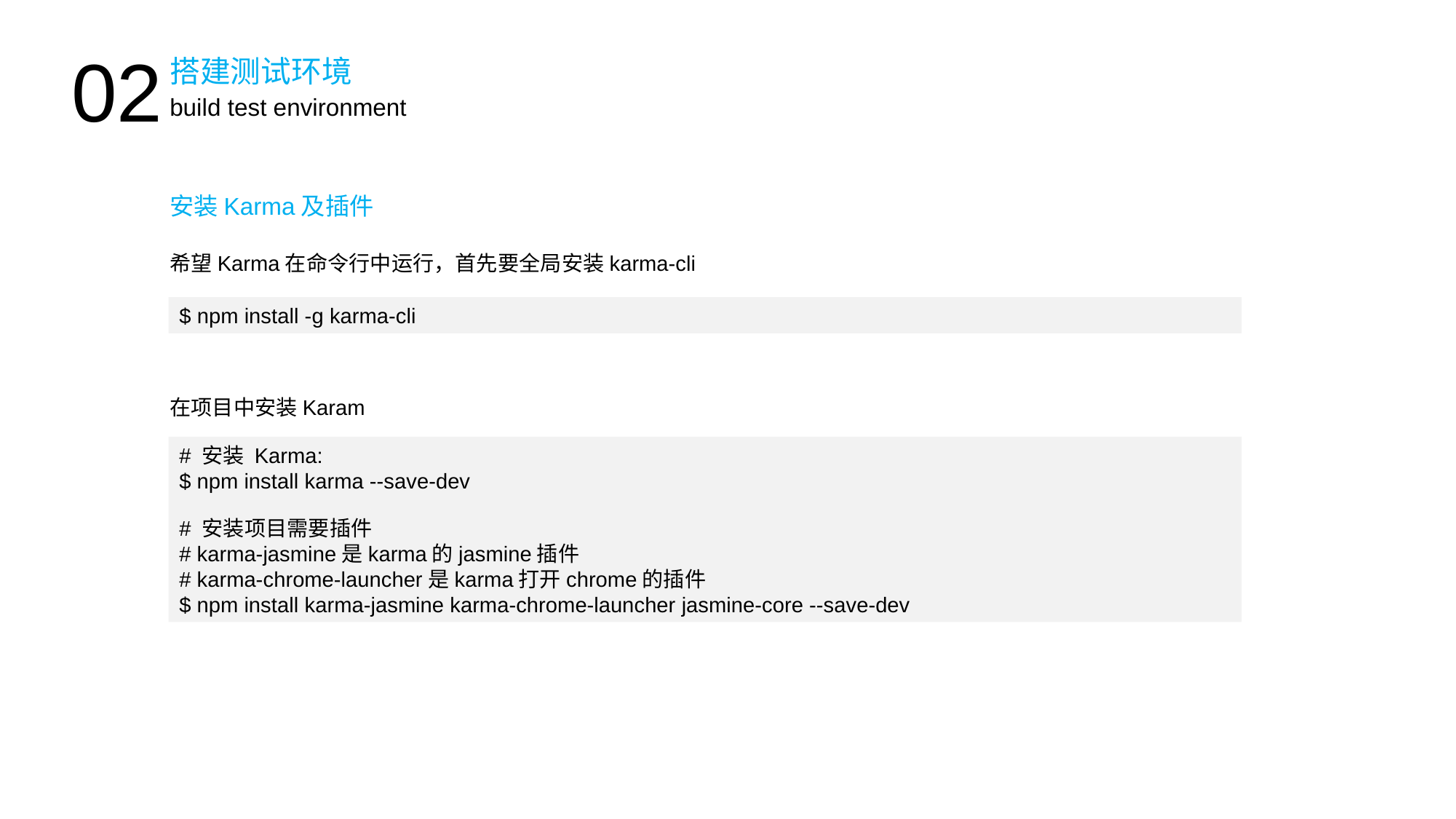

02
搭建测试环境
build test environment
安装Karma及插件
希望Karma在命令行中运行，首先要全局安装karma-cli
$ npm install -g karma-cli
在项目中安装Karam
# 安装 Karma:
$ npm install karma --save-dev

# 安装项目需要插件
# karma-jasmine是karma的jasmine插件
# karma-chrome-launcher是karma打开chrome的插件
$ npm install karma-jasmine karma-chrome-launcher jasmine-core --save-dev